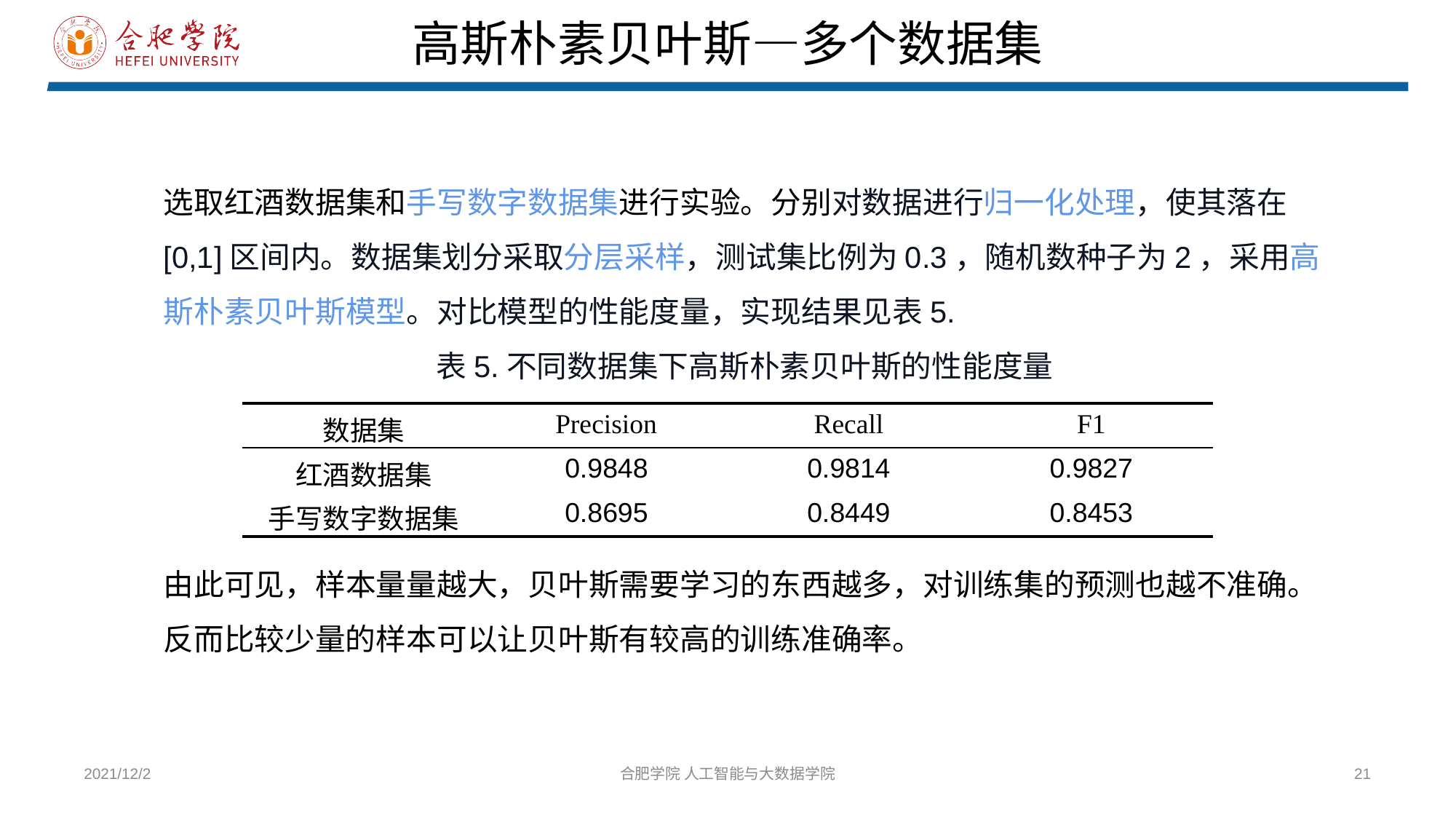

高斯朴素贝叶斯—多个数据集
选取红酒数据集和手写数字数据集进行实验。分别对数据进行归一化处理，使其落在[0,1]区间内。数据集划分采取分层采样，测试集比例为0.3，随机数种子为2，采用高斯朴素贝叶斯模型。对比模型的性能度量，实现结果见表5.
表5.不同数据集下高斯朴素贝叶斯的性能度量

由此可见，样本量量越大，贝叶斯需要学习的东西越多，对训练集的预测也越不准确。反而比较少量的样本可以让贝叶斯有较高的训练准确率。
| 数据集 | Precision | Recall | F1 |
| --- | --- | --- | --- |
| 红酒数据集 | 0.9848 | 0.9814 | 0.9827 |
| 手写数字数据集 | 0.8695 | 0.8449 | 0.8453 |
2021/12/2
合肥学院 人工智能与大数据学院
21